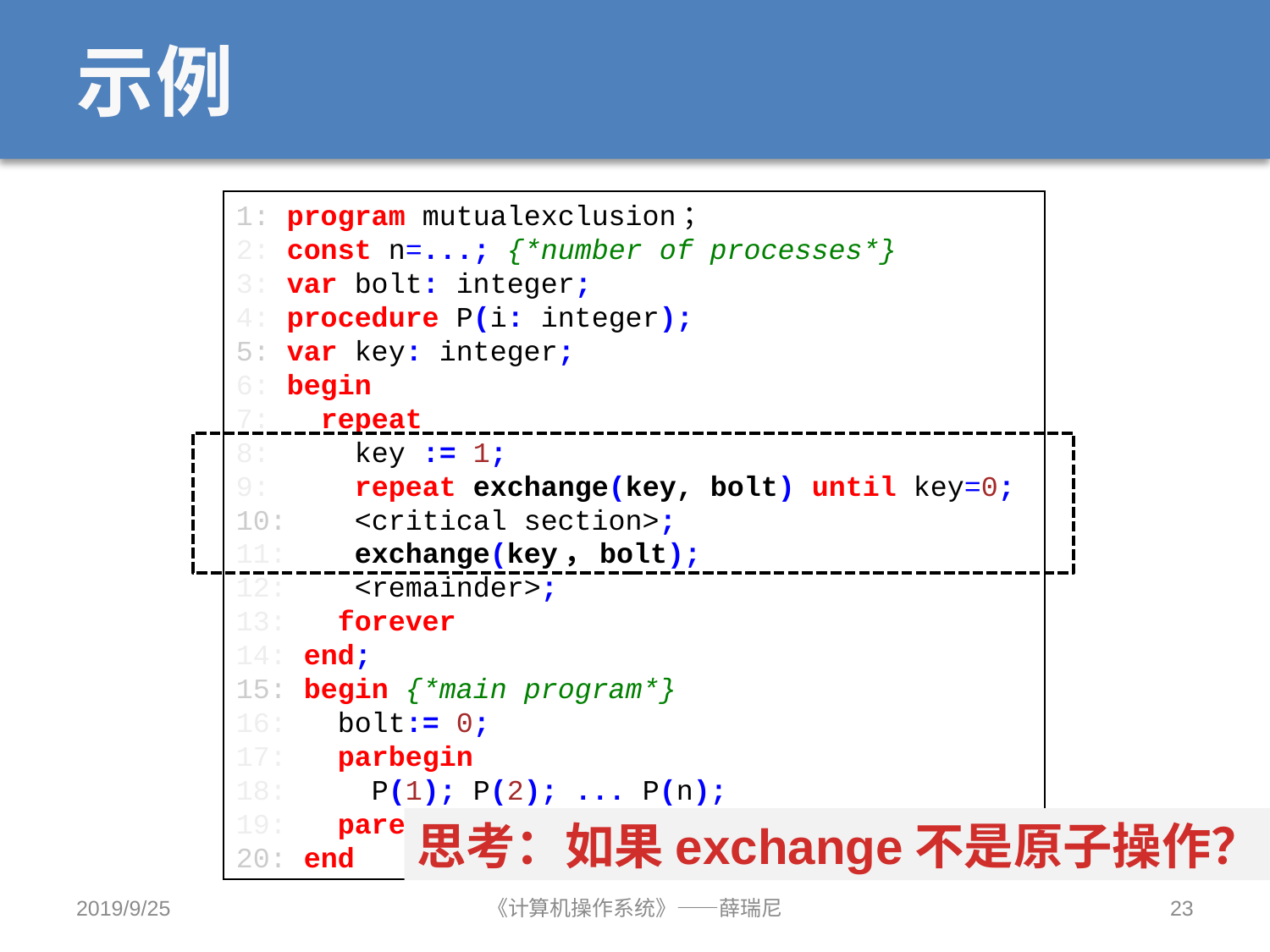

# 示例
1: program mutualexclusion；
2: const n=...; {*number of processes*}
3: var bolt: integer;
4: procedure P(i: integer);
5: var key: integer;
6: begin
7:   repeat
8:     key := 1;
9:     repeat exchange(key, bolt) until key=0;
10:    <critical section>;
11:    exchange(key，bolt);
12:    <remainder>;
13:   forever
14: end;
15: begin {*main program*}
16:   bolt:= 0;
17:   parbegin
18:     P(1); P(2); ... P(n);
19:   parend
20: end

思考：如果exchange不是原子操作？
2019/9/25
《计算机操作系统》——薛瑞尼
23